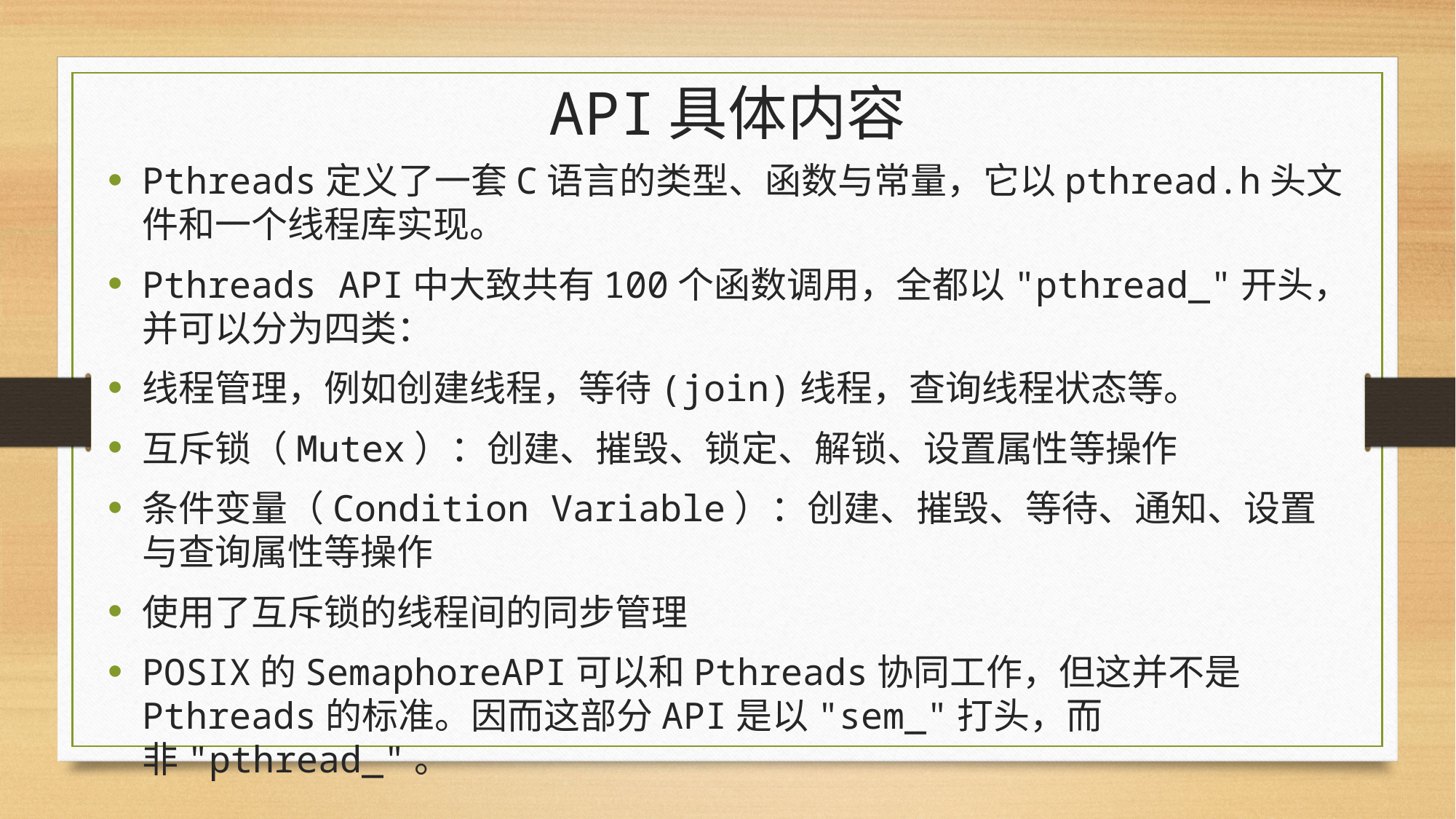

# API具体内容
Pthreads定义了一套C语言的类型、函数与常量，它以pthread.h头文件和一个线程库实现。
Pthreads API中大致共有100个函数调用，全都以"pthread_"开头，并可以分为四类：
线程管理，例如创建线程，等待(join)线程，查询线程状态等。
互斥锁（Mutex）：创建、摧毁、锁定、解锁、设置属性等操作
条件变量（Condition Variable）：创建、摧毁、等待、通知、设置与查询属性等操作
使用了互斥锁的线程间的同步管理
POSIX的SemaphoreAPI可以和Pthreads协同工作，但这并不是Pthreads的标准。因而这部分API是以"sem_"打头，而非"pthread_"。